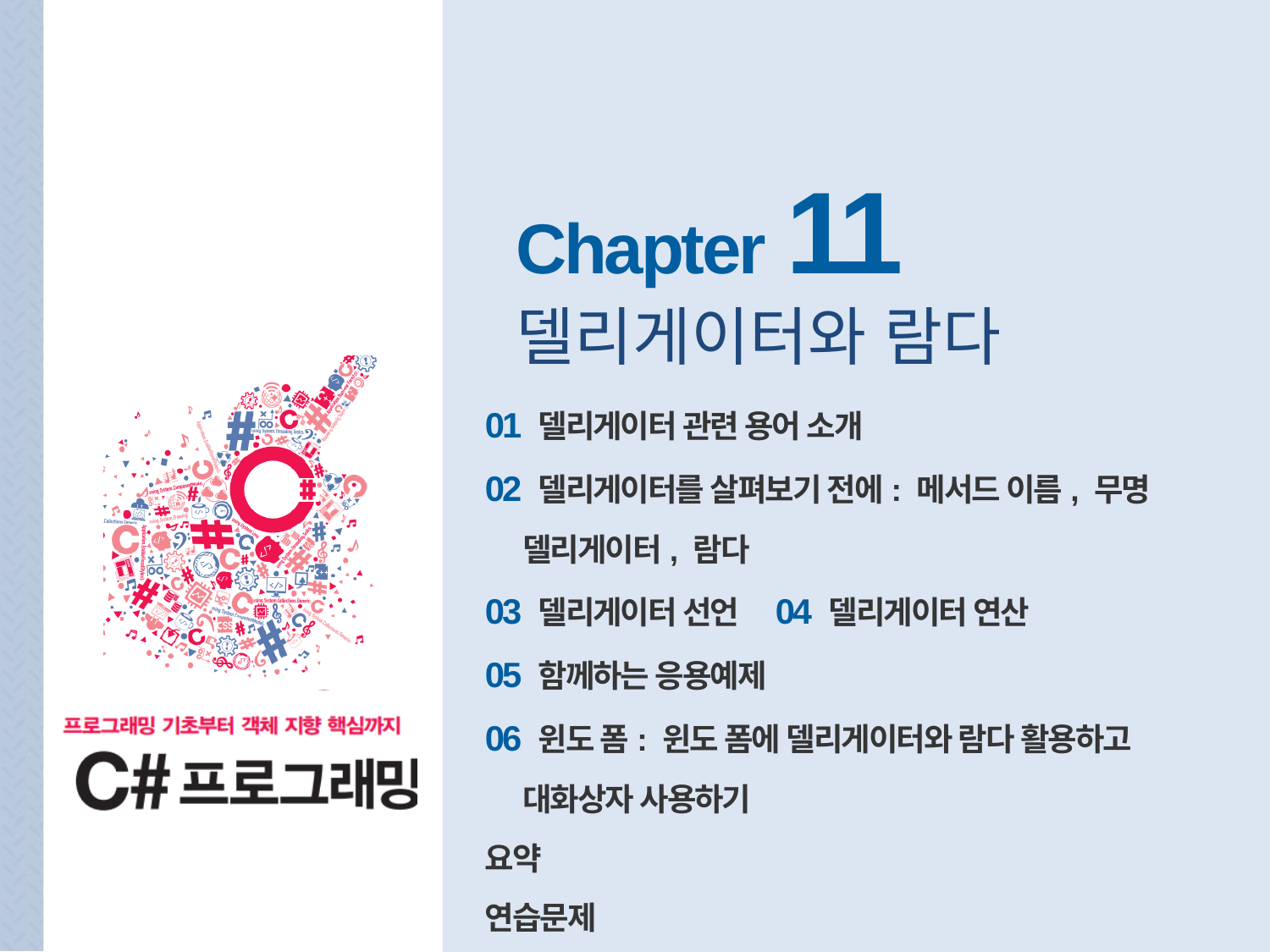

Chapter 11
델리게이터와 람다
01 델리게이터 관련 용어 소개
02 델리게이터를 살펴보기 전에: 메서드 이름, 무명
    델리게이터, 람다
03 델리게이터 선언    04 델리게이터 연산
05 함께하는 응용예제
06 윈도 폼: 윈도 폼에 델리게이터와 람다 활용하고
    대화상자 사용하기
요약
연습문제